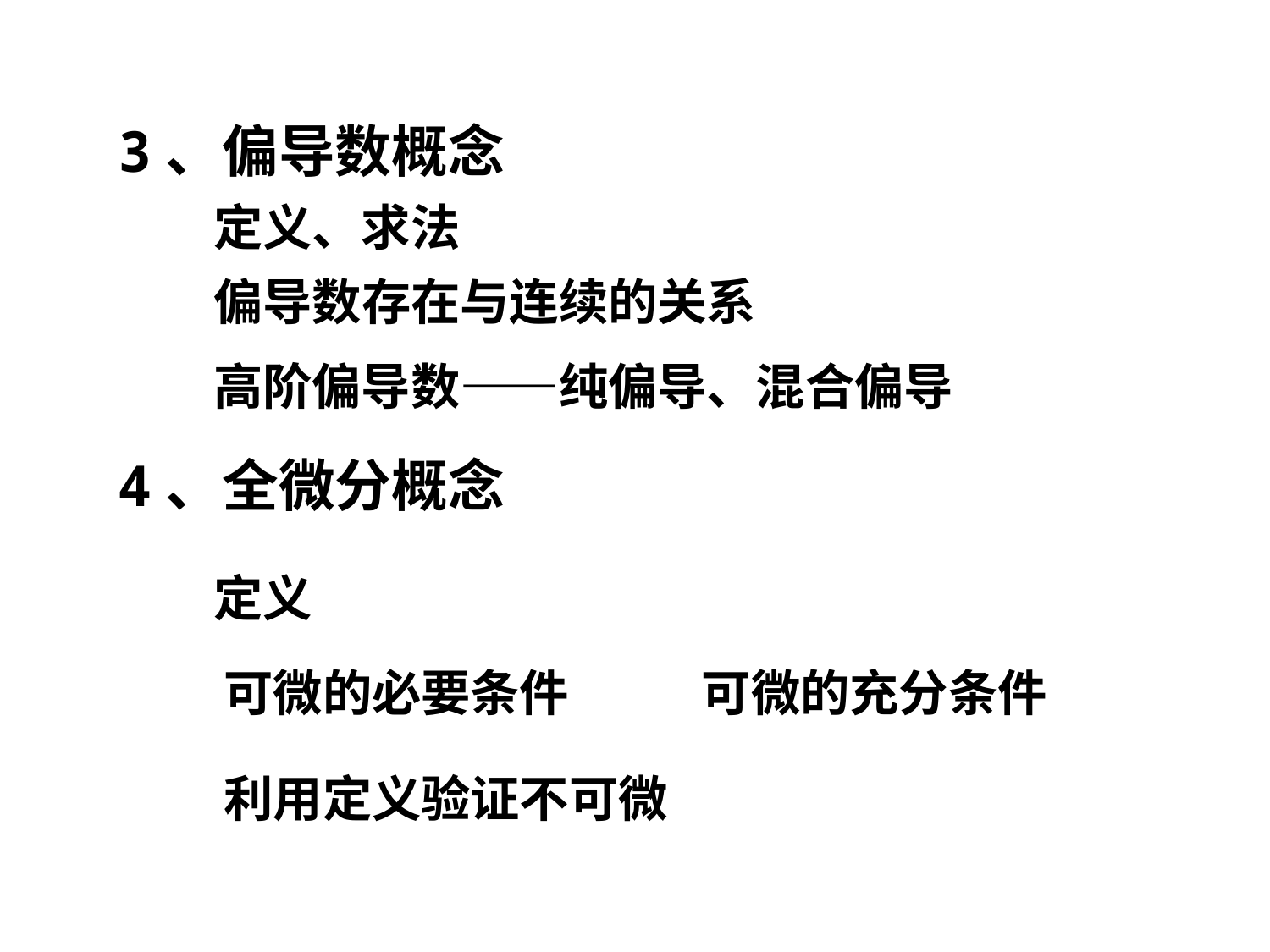

3、偏导数概念
定义、求法

偏导数存在与连续的关系
高阶偏导数——纯偏导、混合偏导

4、全微分概念
定义

可微的必要条件
可微的充分条件
利用定义验证不可微